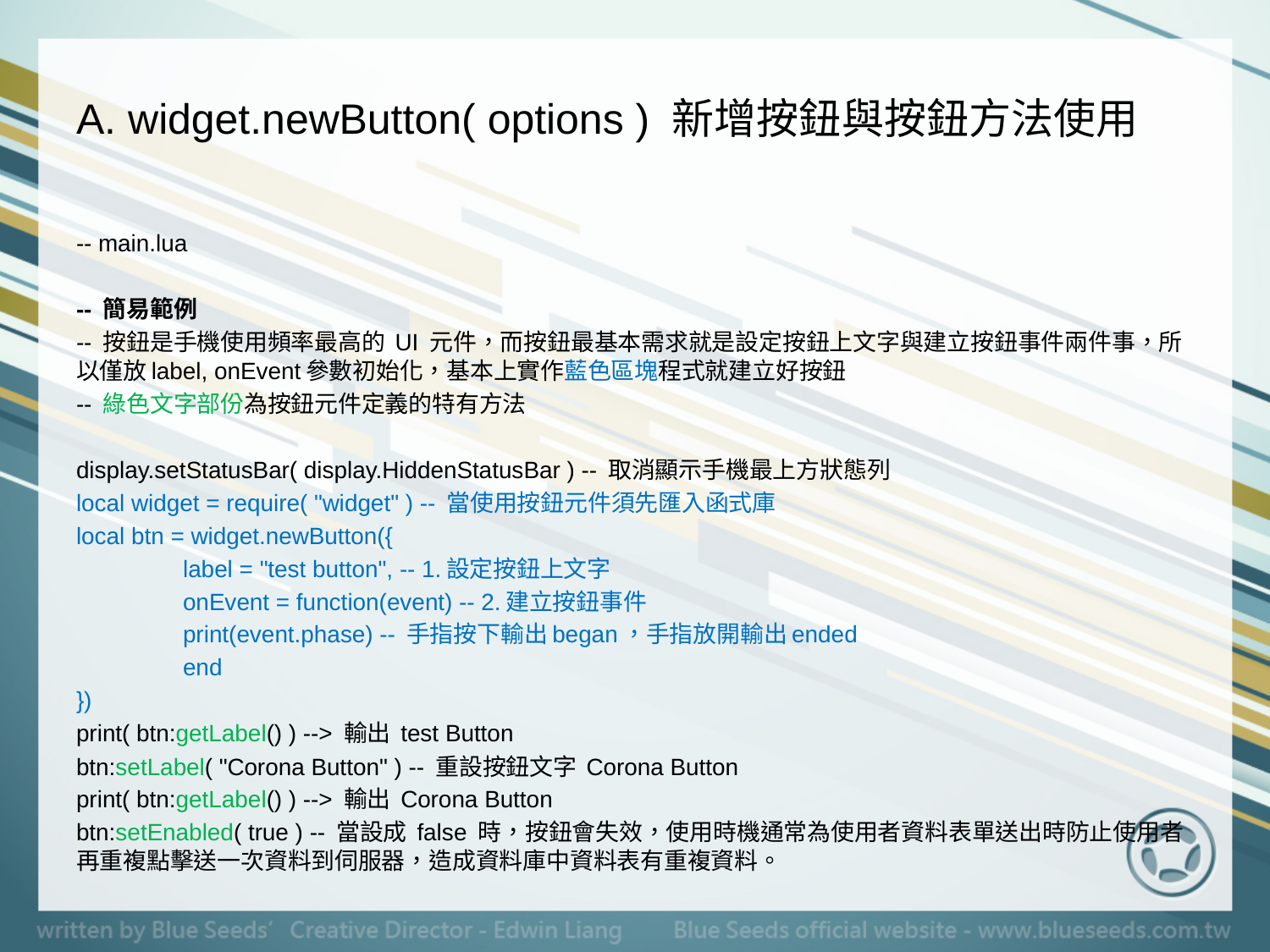

# A. widget.newButton( options ) 新增按鈕與按鈕方法使用
-- main.lua

-- 簡易範例
-- 按鈕是手機使用頻率最高的 UI 元件，而按鈕最基本需求就是設定按鈕上文字與建立按鈕事件兩件事，所以僅放label, onEvent參數初始化，基本上實作藍色區塊程式就建立好按鈕
-- 綠色文字部份為按鈕元件定義的特有方法

display.setStatusBar( display.HiddenStatusBar ) -- 取消顯示手機最上方狀態列
local widget = require( "widget" ) -- 當使用按鈕元件須先匯入函式庫
local btn = widget.newButton({
	label = "test button", -- 1.設定按鈕上文字
	onEvent = function(event) -- 2.建立按鈕事件
		print(event.phase) -- 手指按下輸出began，手指放開輸出ended
	end
})
print( btn:getLabel() ) --> 輸出 test Button
btn:setLabel( "Corona Button" ) -- 重設按鈕文字 Corona Button
print( btn:getLabel() ) --> 輸出 Corona Button
btn:setEnabled( true ) -- 當設成 false 時，按鈕會失效，使用時機通常為使用者資料表單送出時防止使用者再重複點擊送一次資料到伺服器，造成資料庫中資料表有重複資料。